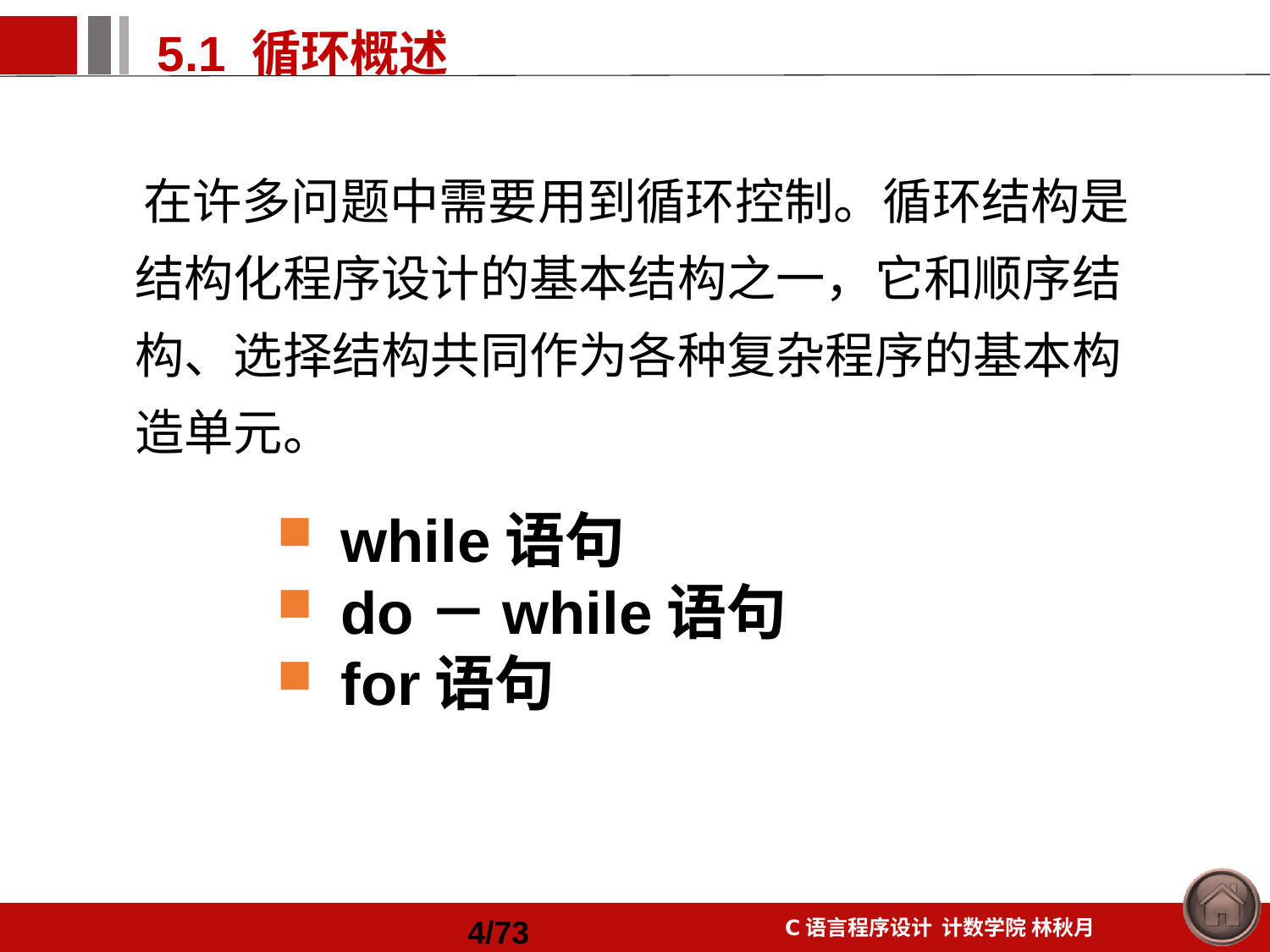

在许多问题中需要用到循环控制。循环结构是结构化程序设计的基本结构之一，它和顺序结构、选择结构共同作为各种复杂程序的基本构造单元。
while语句
do－while语句
for语句